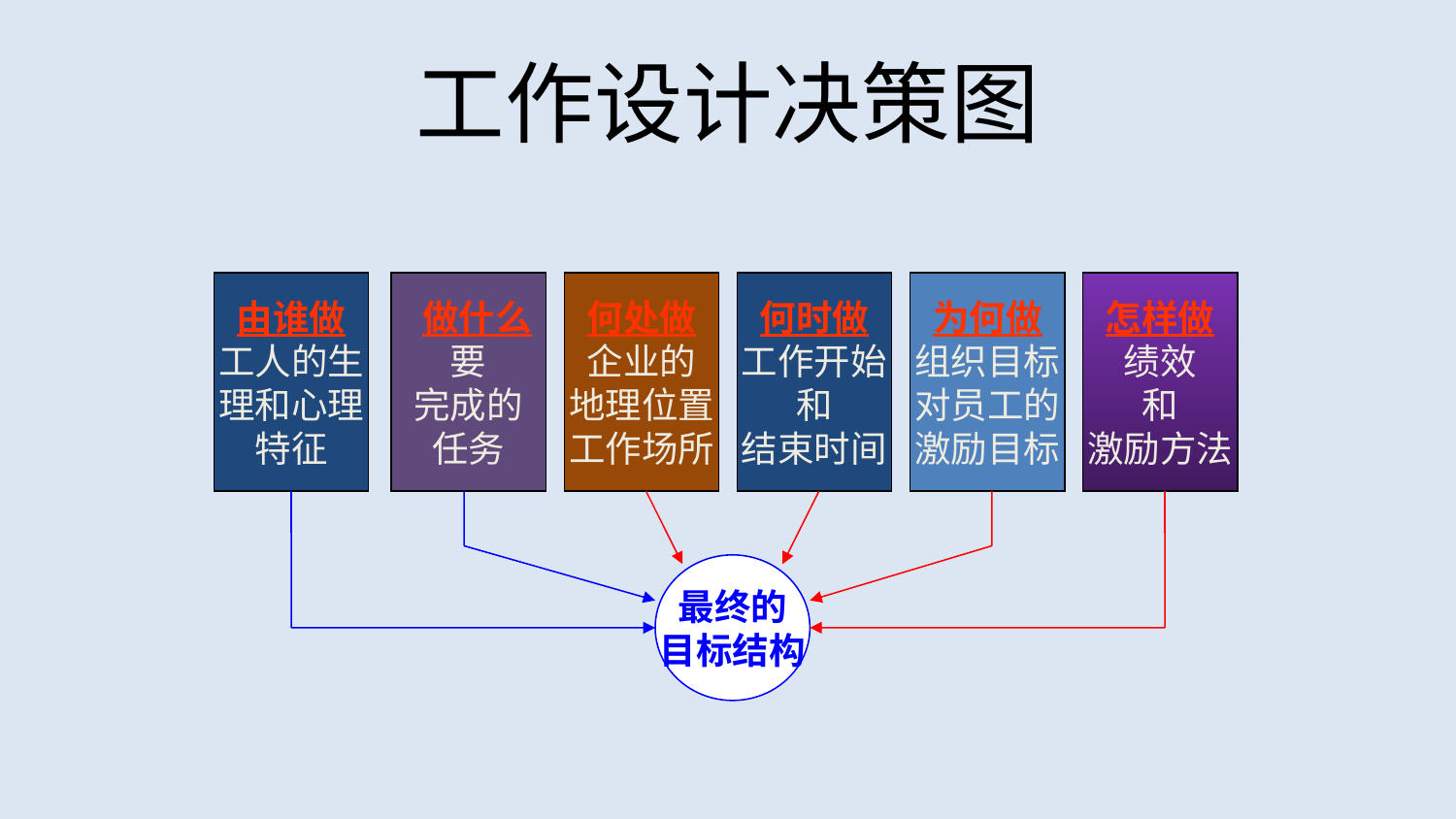

# 工作设计决策图
由谁做
工人的生
理和心理
特征
 做什么
要
完成的
任务
何处做
企业的
地理位置
工作场所
何时做
工作开始
和
结束时间
为何做
组织目标
对员工的
激励目标
怎样做
绩效
和
激励方法

最终的
目标结构